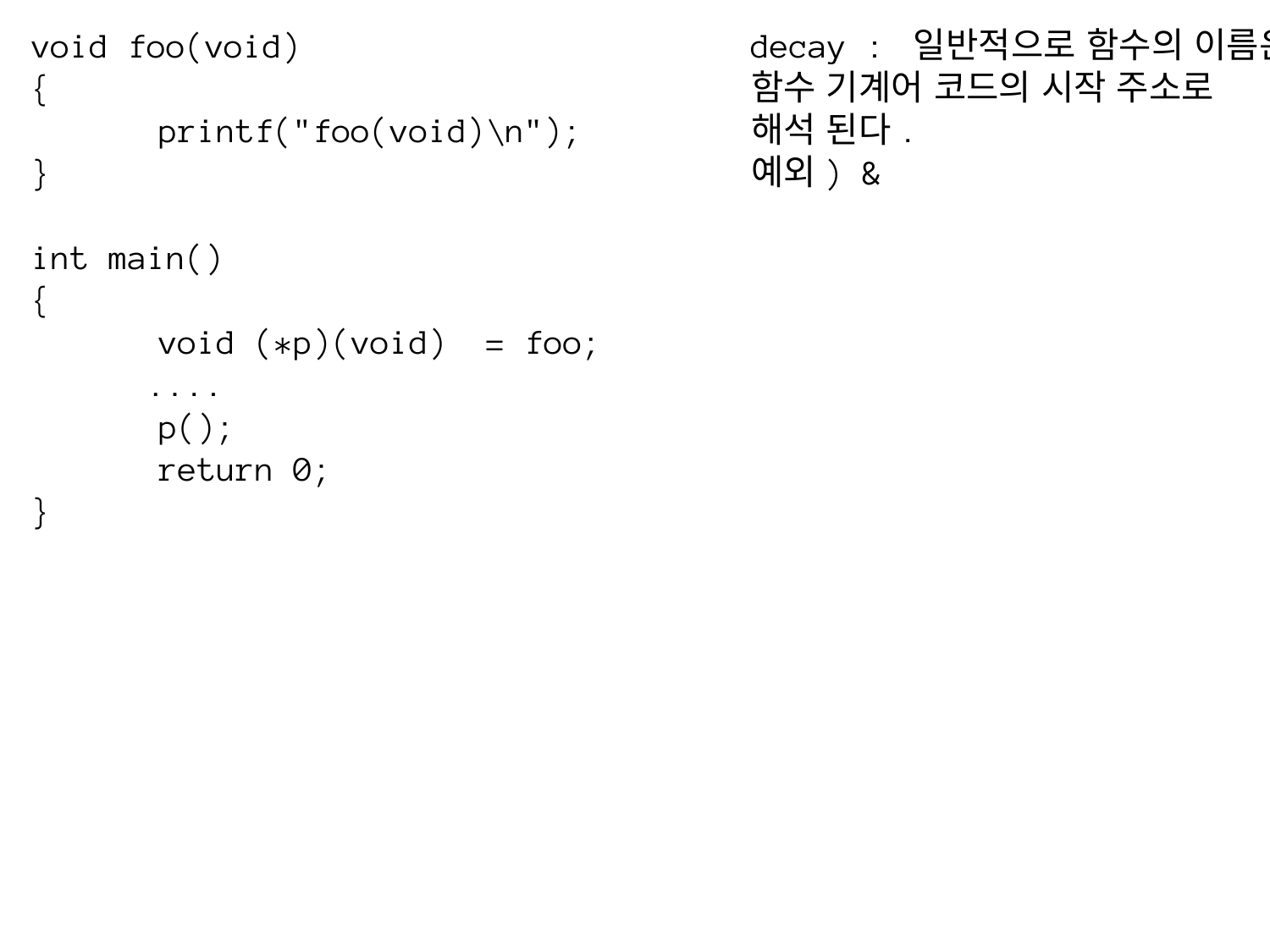

void foo(void)
{
	printf("foo(void)\n");
}

int main()
{
	void (*p)(void)  = foo;
      ....
	p();
	return 0;
}
decay : 일반적으로 함수의 이름은
함수 기계어 코드의 시작 주소로
해석 된다.
예외) &